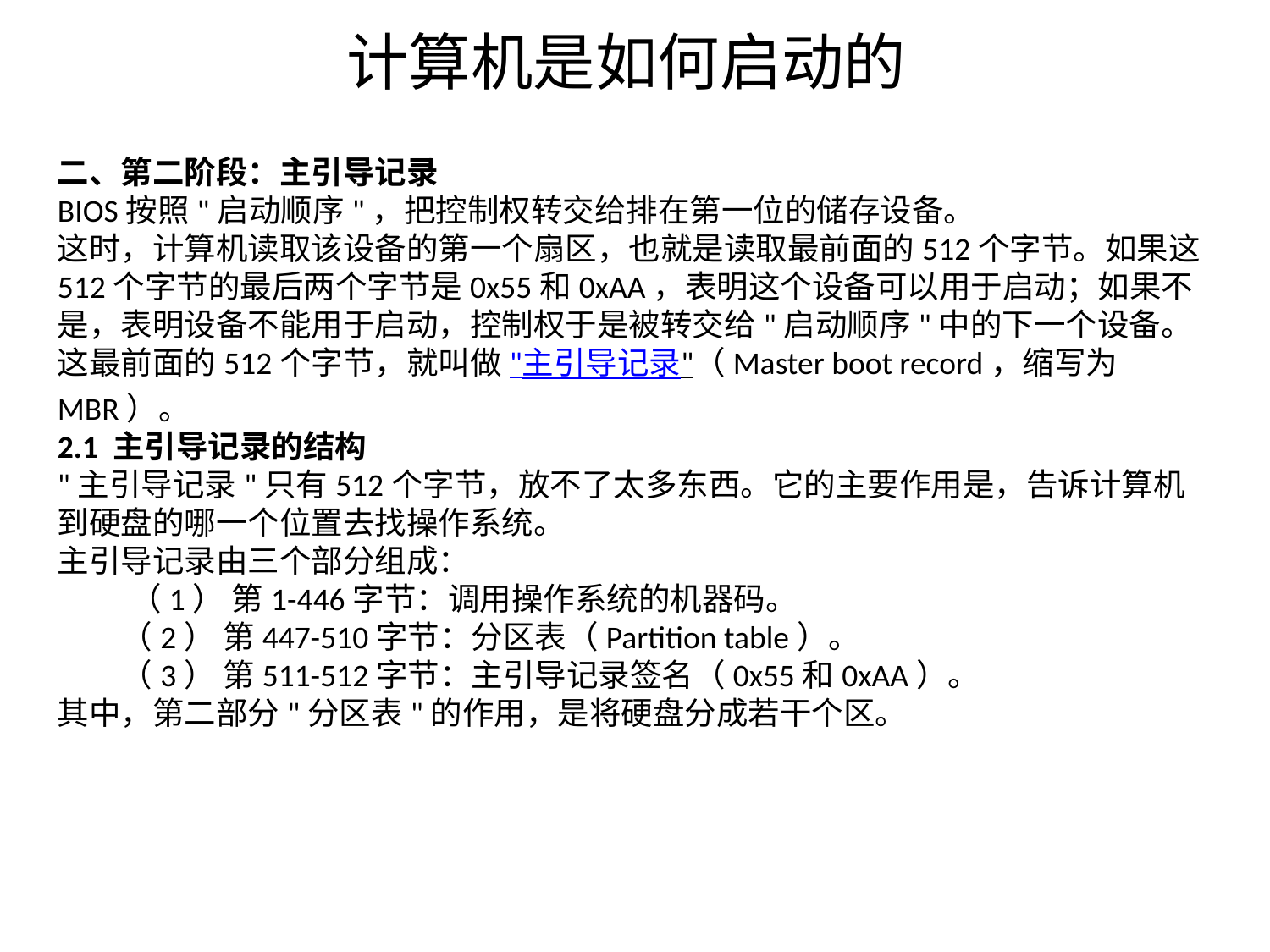

# 计算机是如何启动的
二、第二阶段：主引导记录
BIOS按照"启动顺序"，把控制权转交给排在第一位的储存设备。
这时，计算机读取该设备的第一个扇区，也就是读取最前面的512个字节。如果这512个字节的最后两个字节是0x55和0xAA，表明这个设备可以用于启动；如果不是，表明设备不能用于启动，控制权于是被转交给"启动顺序"中的下一个设备。
这最前面的512个字节，就叫做"主引导记录"（Master boot record，缩写为MBR）。
2.1 主引导记录的结构
"主引导记录"只有512个字节，放不了太多东西。它的主要作用是，告诉计算机到硬盘的哪一个位置去找操作系统。
主引导记录由三个部分组成：
         （1） 第1-446字节：调用操作系统的机器码。
　　（2） 第447-510字节：分区表（Partition table）。
　　（3） 第511-512字节：主引导记录签名（0x55和0xAA）。
其中，第二部分"分区表"的作用，是将硬盘分成若干个区。